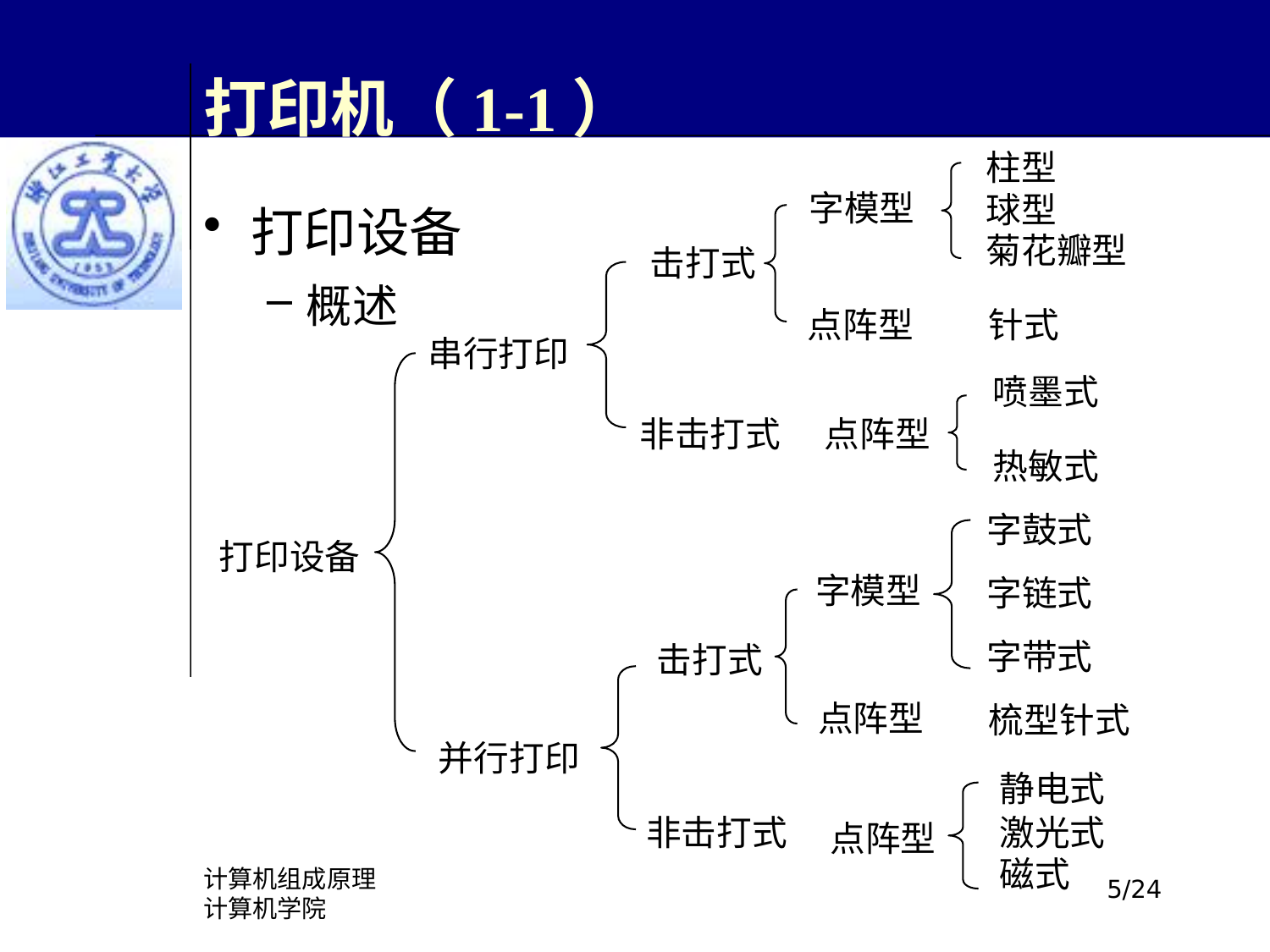

# 打印机（1-1）
柱型

球型
菊花瓣型
针式
喷墨式

热敏式
字鼓式

字链式
字带式
梳型针式
静电式

激光式
磁式
打印设备
概述

字模型

点阵型
点阵型
字模型

点阵型
点阵型
击打式

非击打式
击打式

非击打式
串行打印

并行打印
打印设备

计算机组成原理
计算机学院
5/24